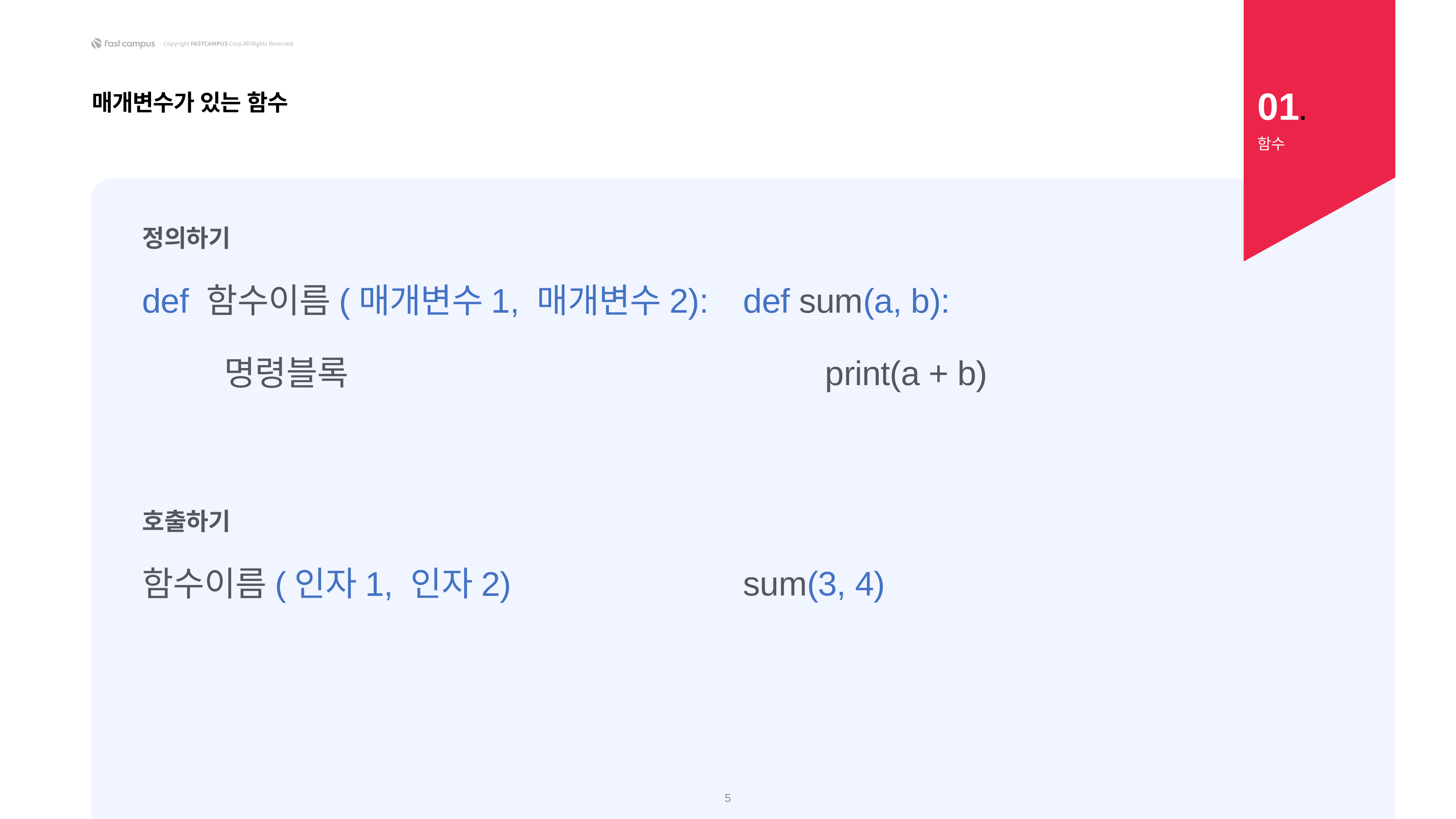

01.
매개변수가 있는 함수
함수
정의하기
def 함수이름(매개변수1, 매개변수2):
	명령블록
def sum(a, b):
	print(a + b)
호출하기
sum(3, 4)
함수이름(인자1, 인자2)
5